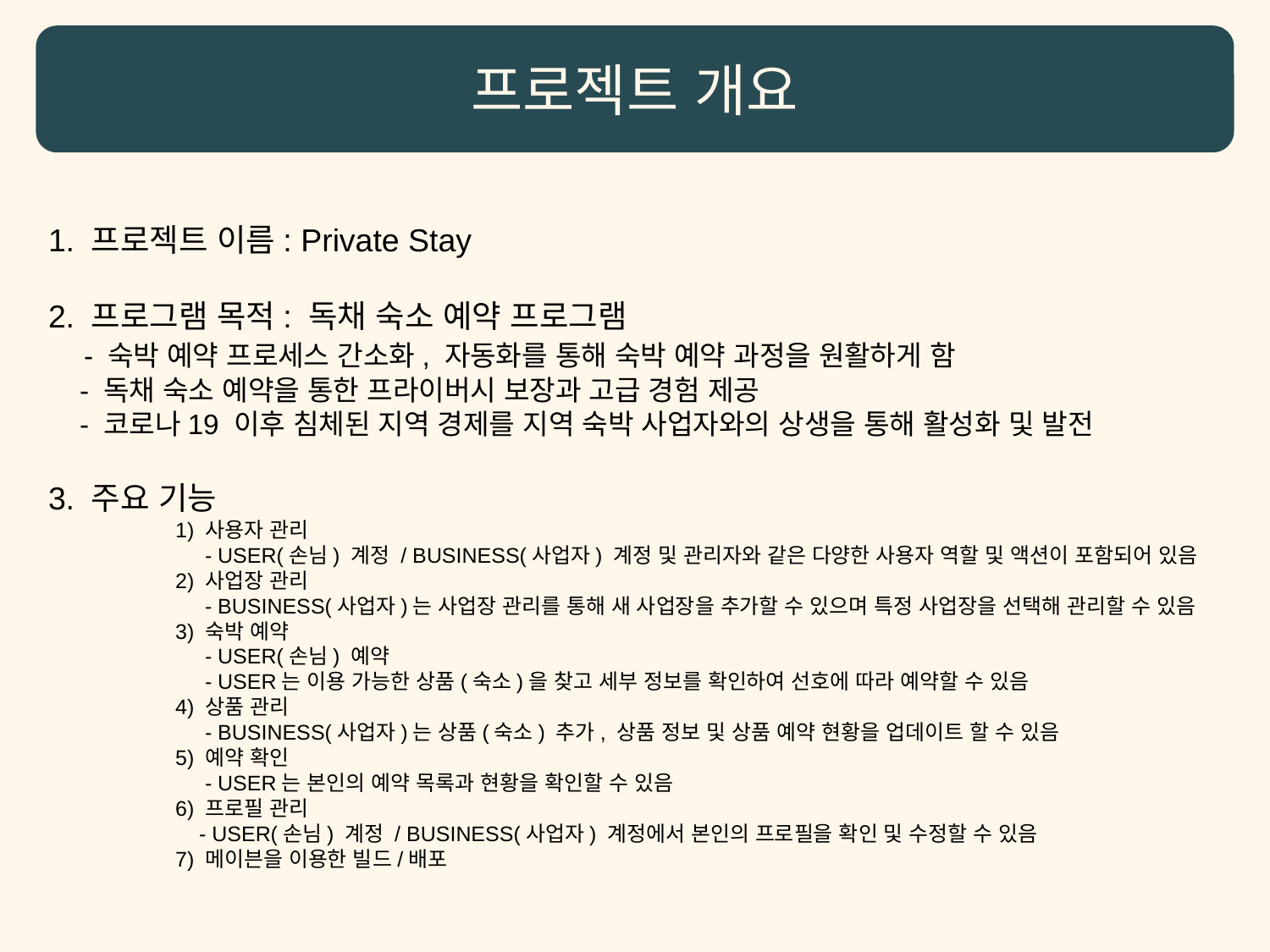

프로젝트 개요
1. 프로젝트 이름: Private Stay

2. 프로그램 목적: 독채 숙소 예약 프로그램
    - 숙박 예약 프로세스 간소화, 자동화를 통해 숙박 예약 과정을 원활하게 함
    - 독채 숙소 예약을 통한 프라이버시 보장과 고급 경험 제공
    - 코로나19 이후 침체된 지역 경제를 지역 숙박 사업자와의 상생을 통해 활성화 및 발전

3. 주요 기능
	1) 사용자 관리
  	     - USER(손님) 계정 / BUSINESS(사업자) 계정 및 관리자와 같은 다양한 사용자 역할 및 액션이 포함되어 있음
	2) 사업장 관리
	     - BUSINESS(사업자)는 사업장 관리를 통해 새 사업장을 추가할 수 있으며 특정 사업장을 선택해 관리할 수 있음
	3) 숙박 예약
	     - USER(손님) 예약
	     - USER는 이용 가능한 상품(숙소)을 찾고 세부 정보를 확인하여 선호에 따라 예약할 수 있음
	4) 상품 관리
	     - BUSINESS(사업자)는 상품(숙소) 추가, 상품 정보 및 상품 예약 현황을 업데이트 할 수 있음
	5) 예약 확인
	     - USER는 본인의 예약 목록과 현황을 확인할 수 있음
	6) 프로필 관리
	    - USER(손님) 계정 / BUSINESS(사업자) 계정에서 본인의 프로필을 확인 및 수정할 수 있음
	7) 메이븐을 이용한 빌드/배포